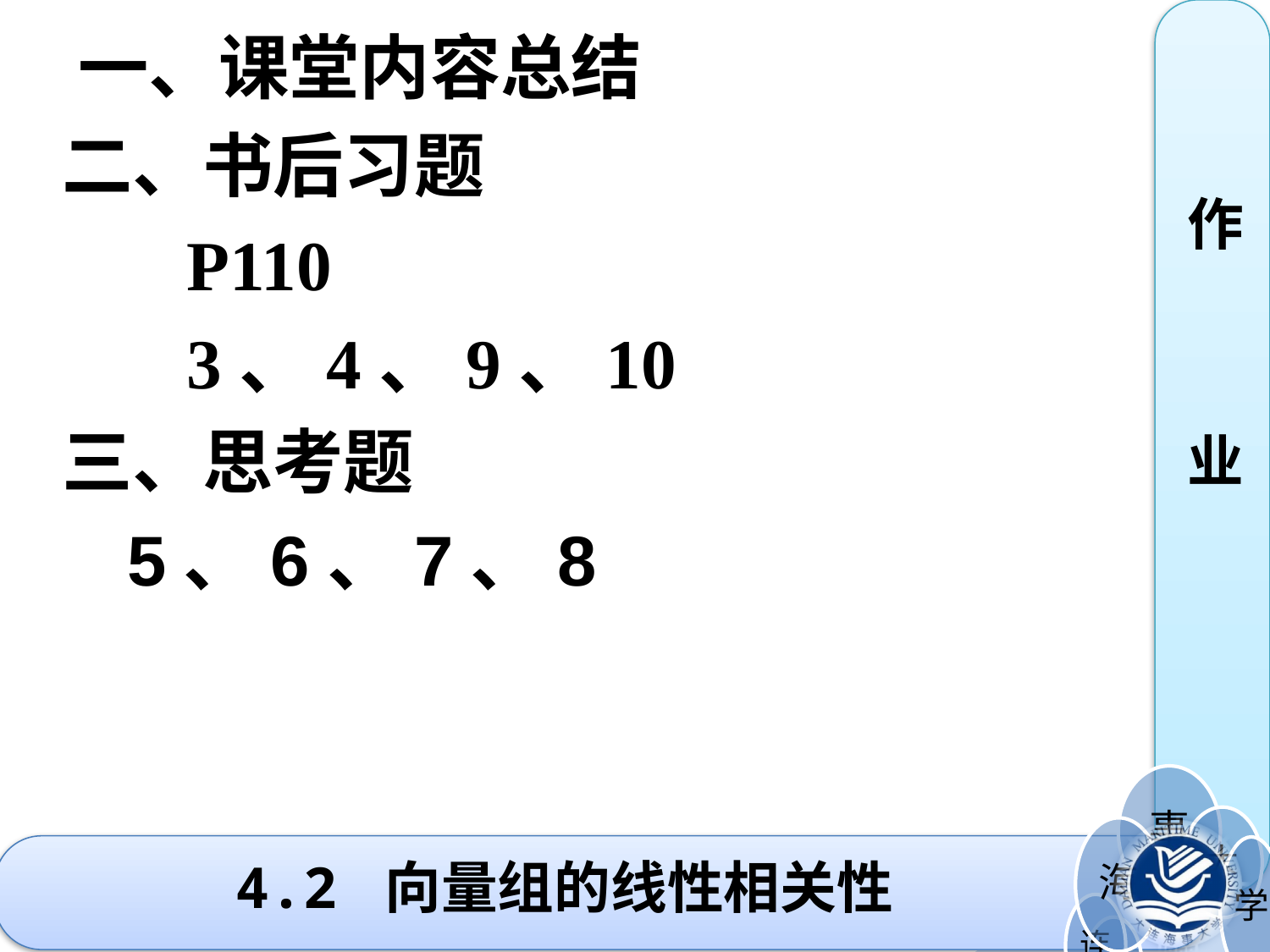

一、课堂内容总结
 二、书后习题
         P110
         3、4、9、10
 三、思考题
     5、6、7、8

作

业
# 4.2 向量组的线性相关性